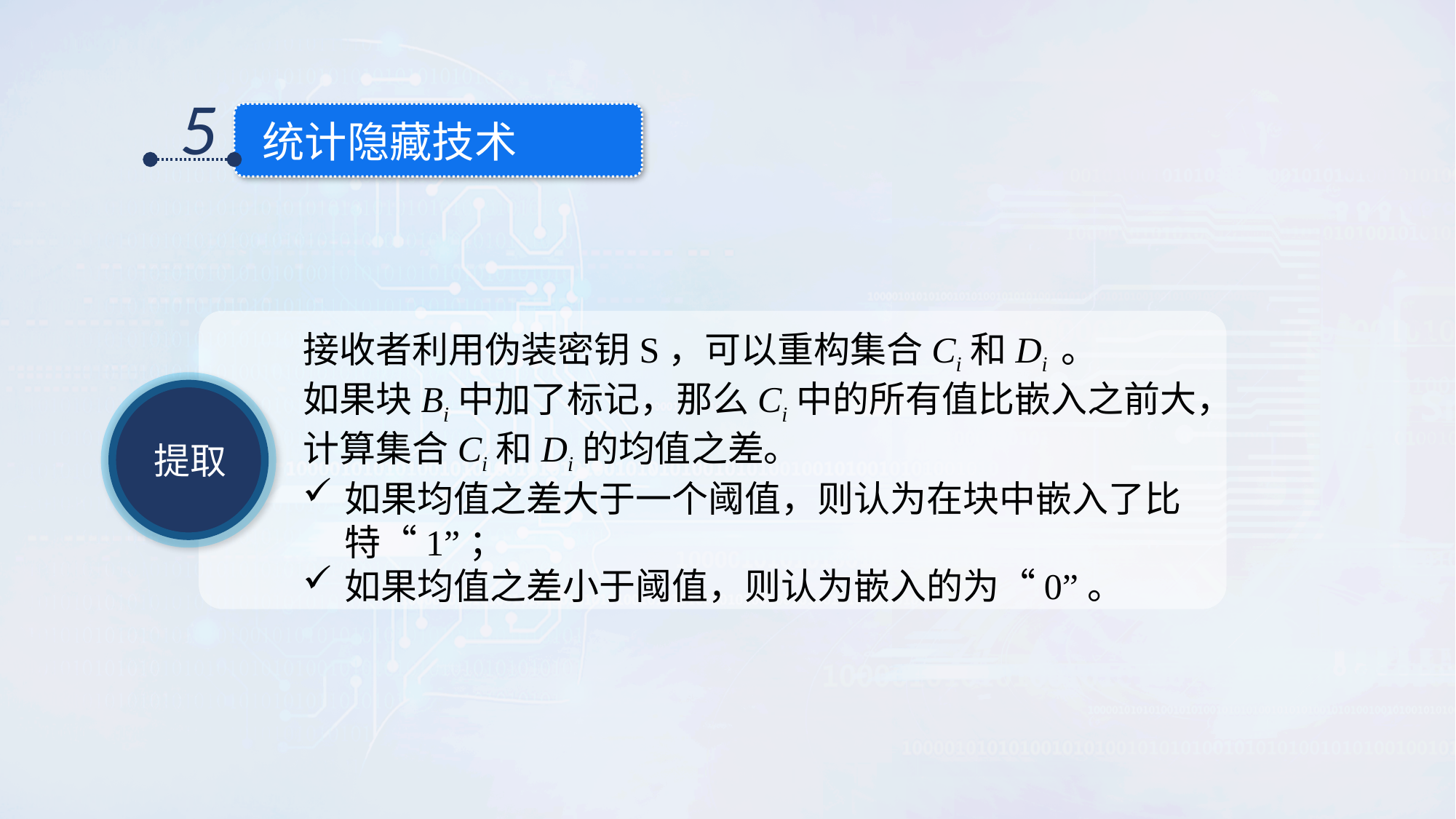

5

统计隐藏技术

接收者利用伪装密钥S，可以重构集合Ci和Di 。
如果块Bi中加了标记，那么Ci中的所有值比嵌入之前大，计算集合Ci和Di的均值之差。
如果均值之差大于一个阈值，则认为在块中嵌入了比特“1”；
如果均值之差小于阈值，则认为嵌入的为“0”。

提取